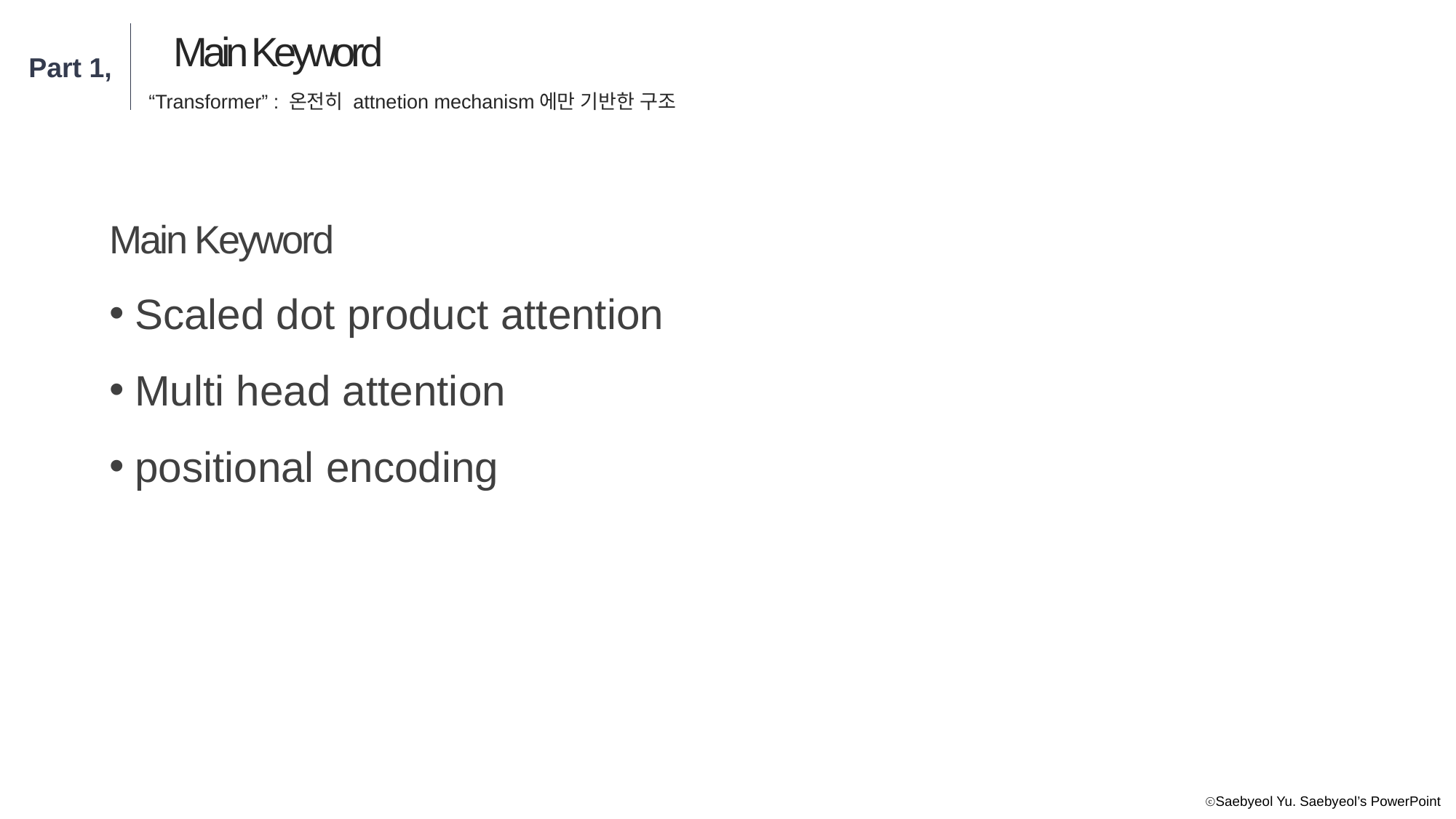

Main Keyword
Part 1,
“Transformer” : 온전히 attnetion mechanism에만 기반한 구조
Main Keyword
Scaled dot product attention
Multi head attention
positional encoding